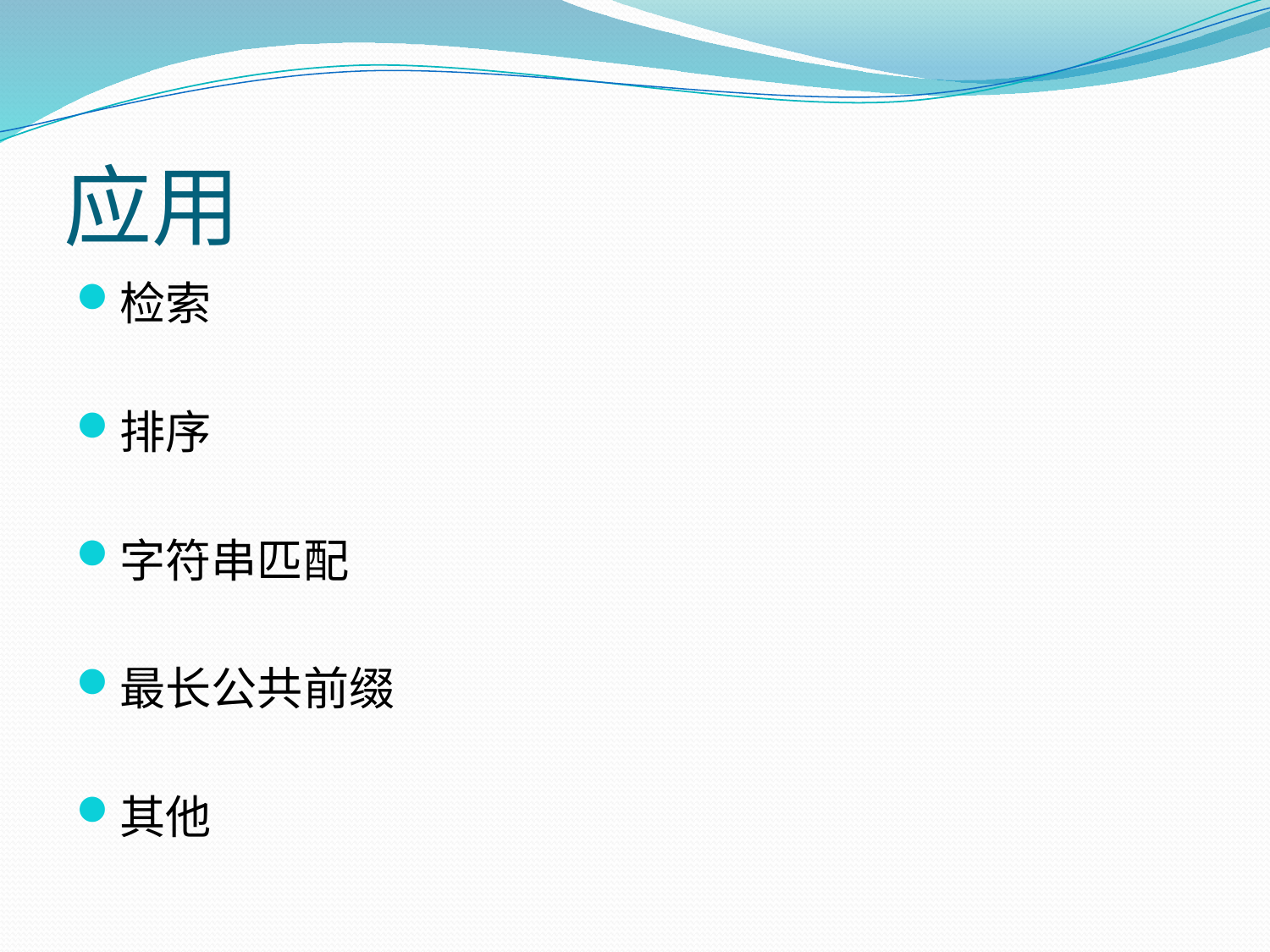

# 应用
检索

排序

字符串匹配

最长公共前缀

其他